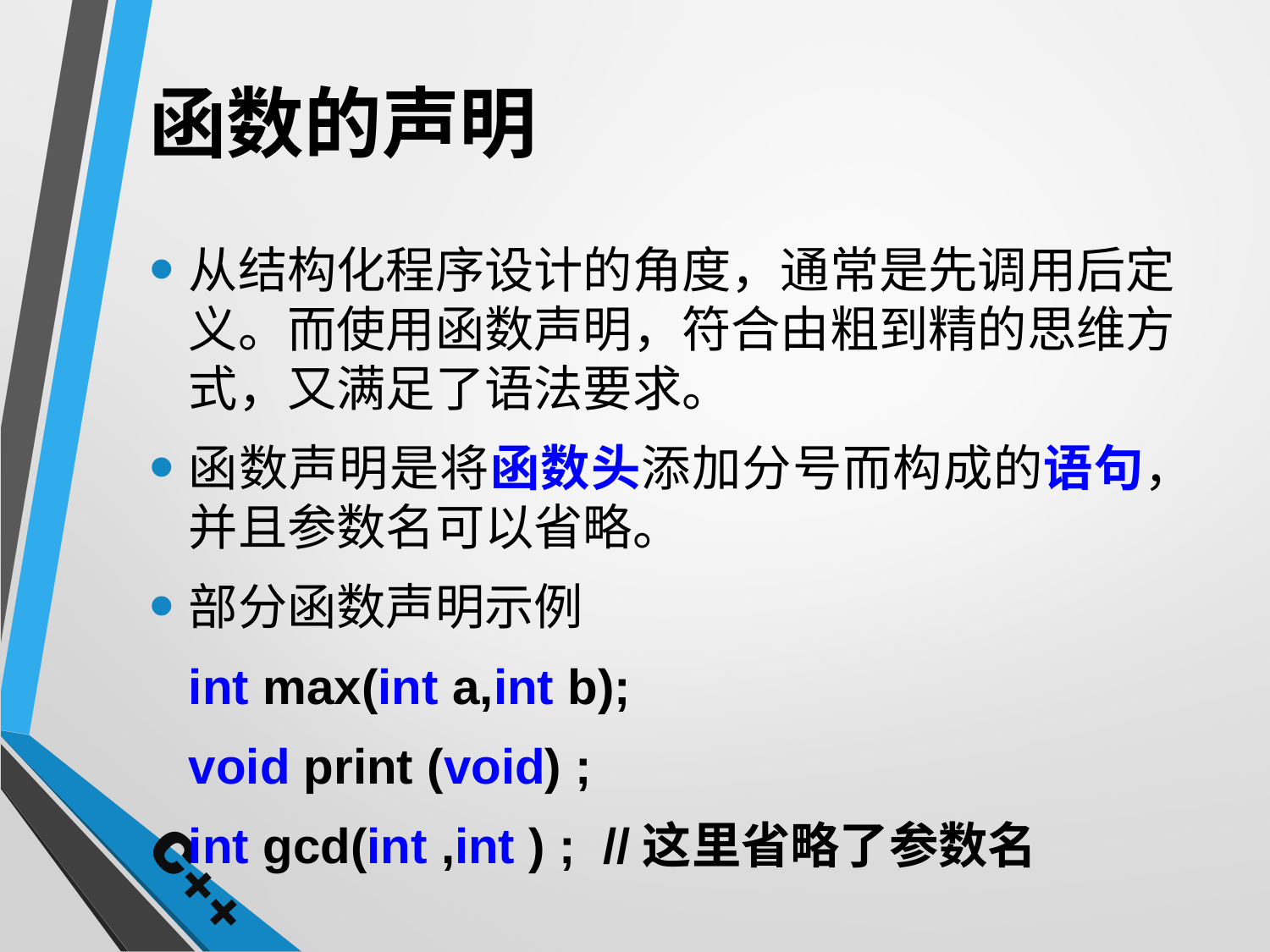

# 函数的声明
从结构化程序设计的角度，通常是先调用后定义。而使用函数声明，符合由粗到精的思维方式，又满足了语法要求。
函数声明是将函数头添加分号而构成的语句，并且参数名可以省略。
部分函数声明示例
	int max(int a,int b);
	void print (void) ;
	int gcd(int ,int ) ;  //这里省略了参数名